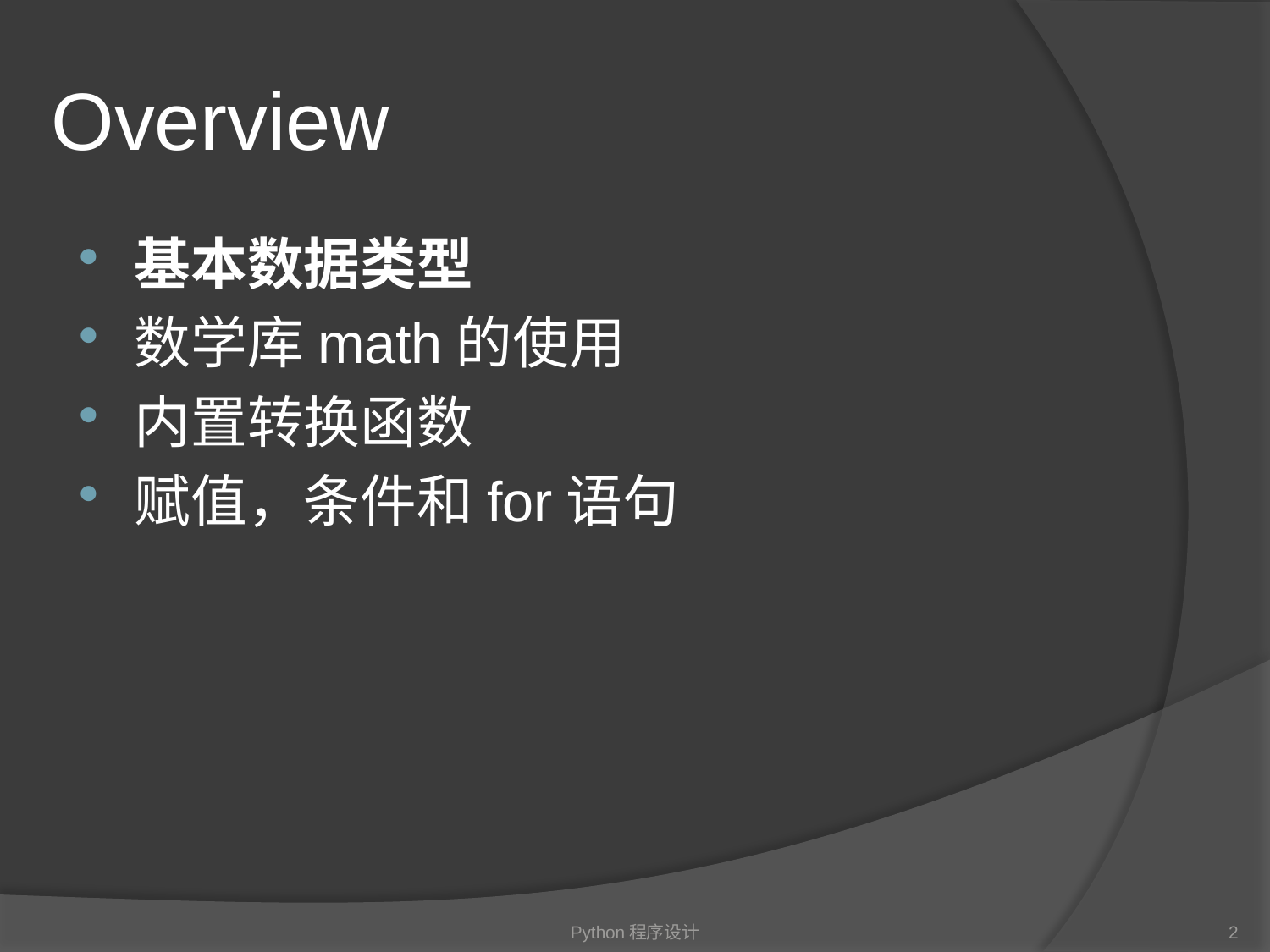

# Overview
基本数据类型
数学库math的使用
内置转换函数
赋值，条件和for语句
Python程序设计
2